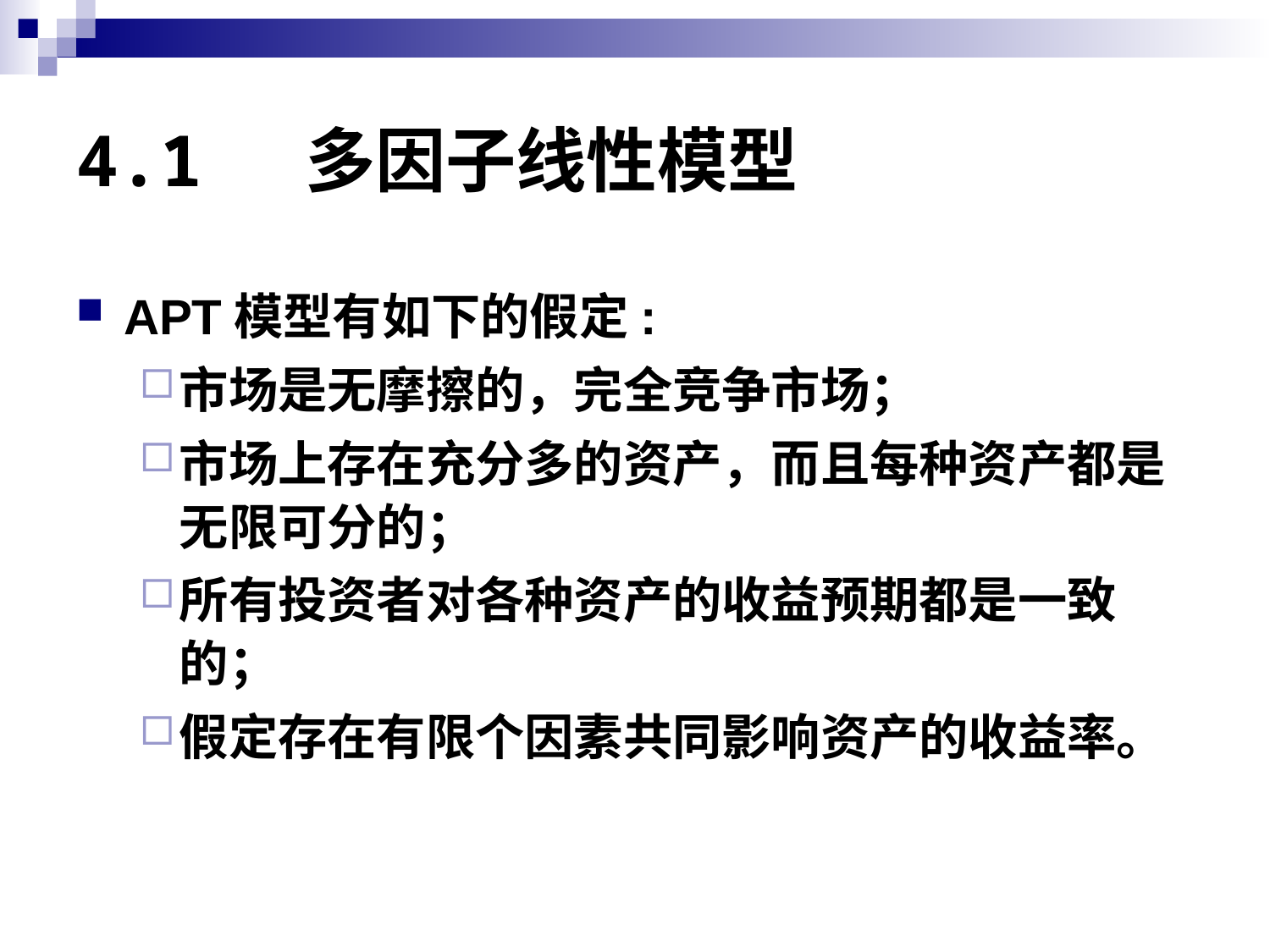

# 4.1  多因子线性模型
APT模型有如下的假定:
市场是无摩擦的，完全竞争市场；
市场上存在充分多的资产，而且每种资产都是无限可分的；
所有投资者对各种资产的收益预期都是一致的；
假定存在有限个因素共同影响资产的收益率。